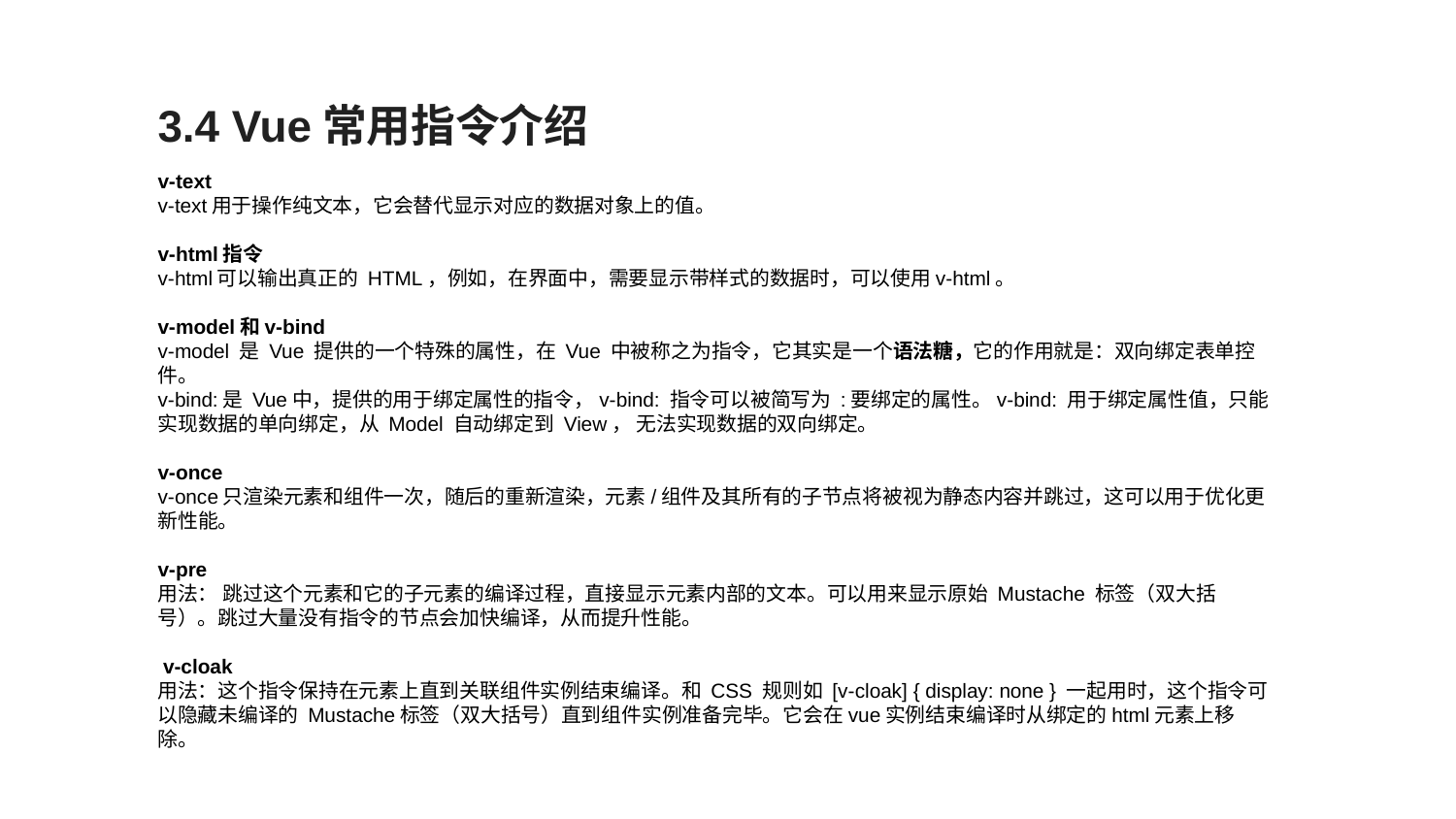

3.4 Vue常用指令介绍
v-text
v-text用于操作纯文本，它会替代显示对应的数据对象上的值。

v-html指令
v-html可以输出真正的 HTML，例如，在界面中，需要显示带样式的数据时，可以使用v-html。

v-model和v-bind
v-model 是 Vue 提供的一个特殊的属性，在 Vue 中被称之为指令，它其实是一个语法糖，它的作用就是：双向绑定表单控件。
v-bind:是 Vue中，提供的用于绑定属性的指令，v-bind: 指令可以被简写为 :要绑定的属性。v-bind: 用于绑定属性值，只能实现数据的单向绑定，从 Model 自动绑定到 View， 无法实现数据的双向绑定。

v-once
v-once只渲染元素和组件一次，随后的重新渲染，元素/组件及其所有的子节点将被视为静态内容并跳过，这可以用于优化更新性能。

v-pre
用法： 跳过这个元素和它的子元素的编译过程，直接显示元素内部的文本。可以用来显示原始 Mustache 标签（双大括号）。跳过大量没有指令的节点会加快编译，从而提升性能。

 v-cloak
用法：这个指令保持在元素上直到关联组件实例结束编译。和 CSS 规则如 [v-cloak] { display: none } 一起用时，这个指令可以隐藏未编译的 Mustache标签（双大括号）直到组件实例准备完毕。它会在vue实例结束编译时从绑定的html元素上移除。